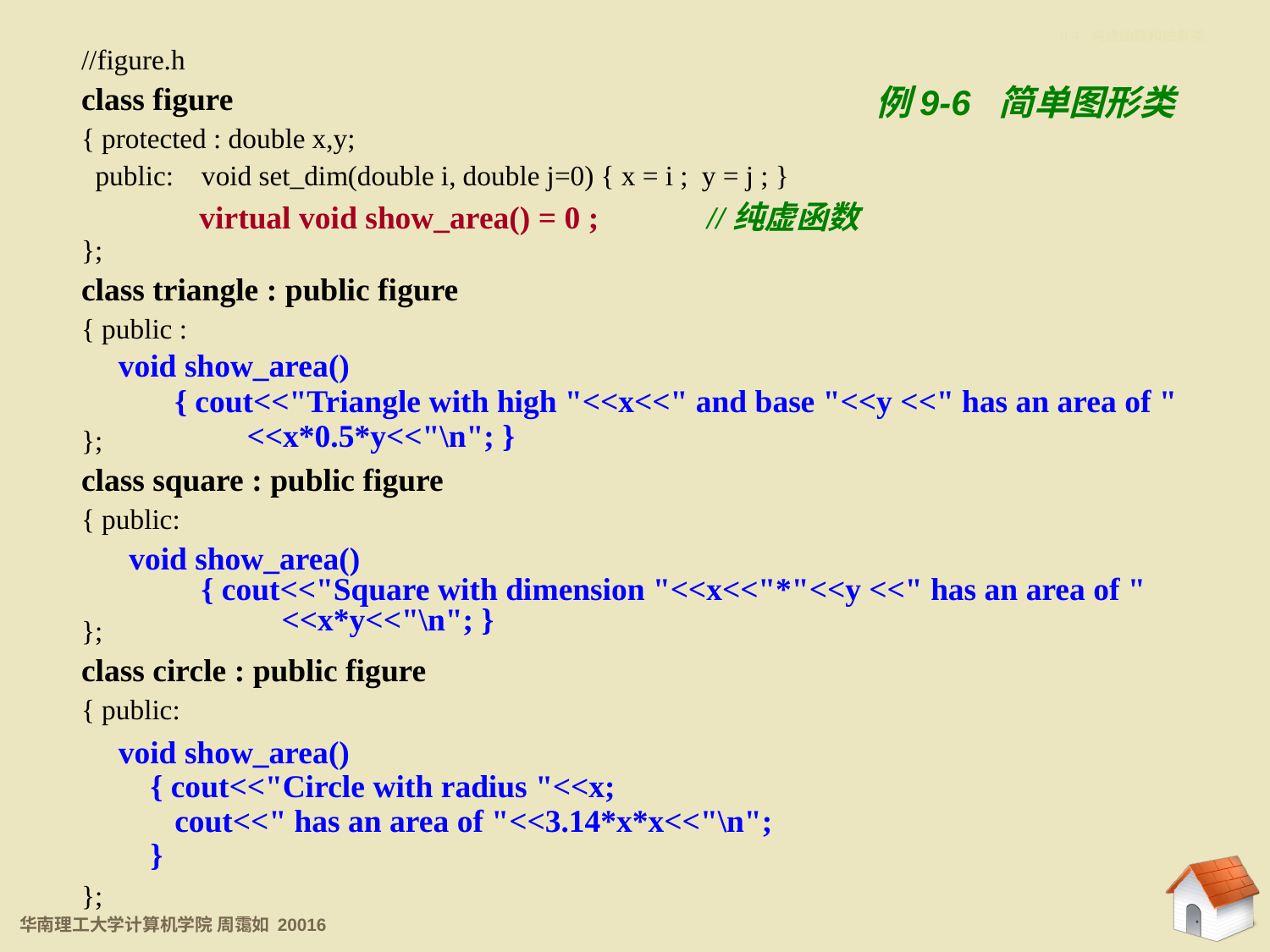

9.4  纯虚函数和抽象类
//figure.h
class figure
{ protected : double x,y;
  public:    void set_dim(double i, double j=0) { x = i ;  y = j ; }
                 virtual void show_area() = 0 ;
};
class triangle : public figure
{ public :
      void show_area()
       { cout<<"Triangle with high "<<x<<" and base "<<y <<" has an area of "<<x*0.5*y<<"\n"; }
};
class square : public figure
{ public:
      void show_area()
         { cout<<"Square with dimension "<<x<<"*"<<y <<" has an area of "<<x*y<<"\n"; }
};
class circle : public figure
{ public:
    void show_area()
    { cout<<"Circle with radius "<<x;
       cout<<" has an area of "<<3.14*x*x<<"\n";
    }
};
例9-6  简单图形类
virtual void show_area() = 0 ;	//纯虚函数
void show_area()
       { cout<<"Triangle with high "<<x<<" and base "<<y <<" has an area of "
                <<x*0.5*y<<"\n"; }
void show_area()
         { cout<<"Square with dimension "<<x<<"*"<<y <<" has an area of "
                   <<x*y<<"\n"; }
void show_area()
    { cout<<"Circle with radius "<<x;
       cout<<" has an area of "<<3.14*x*x<<"\n";
    }